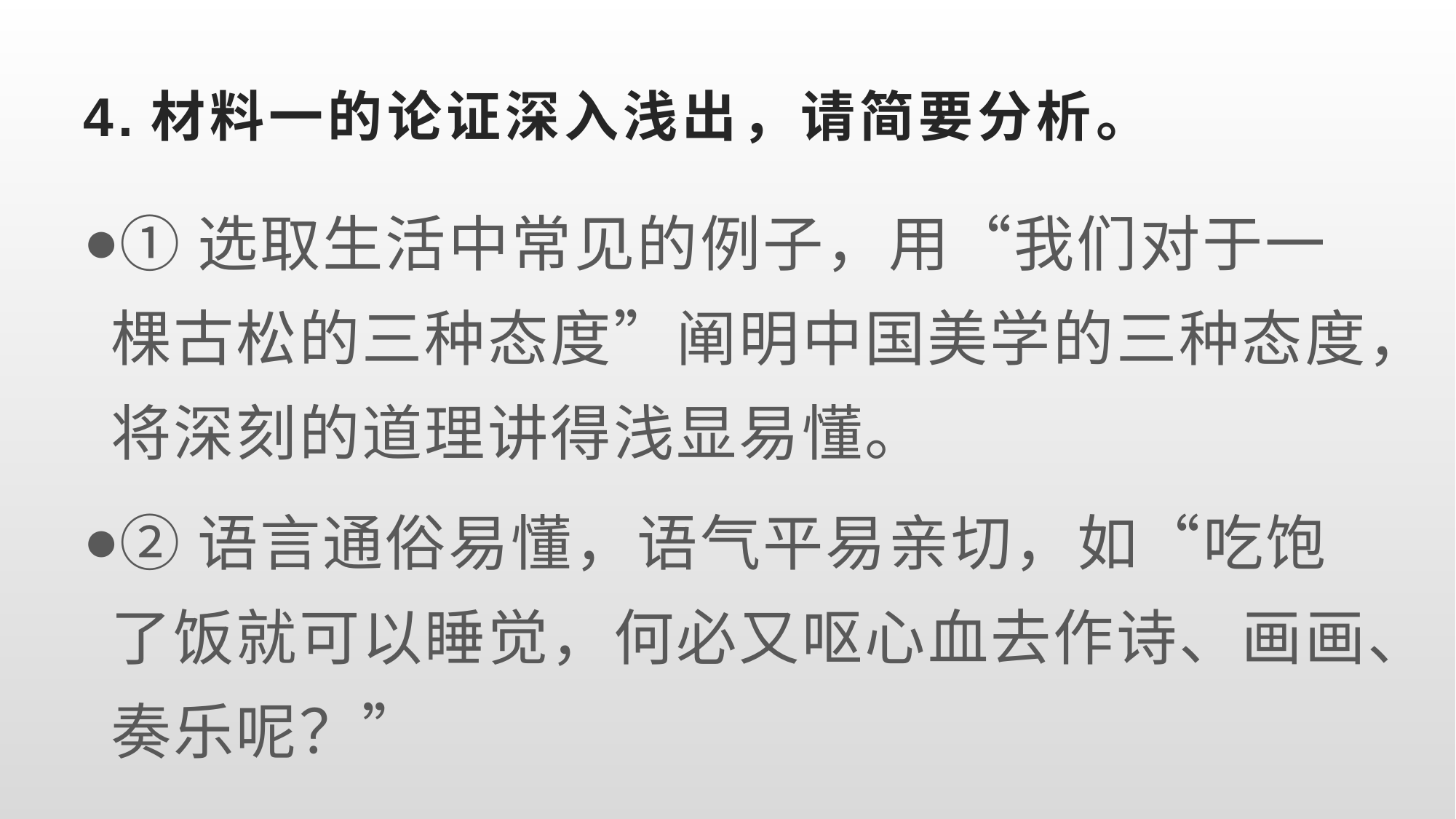

# 4.材料一的论证深入浅出，请简要分析。
①选取生活中常见的例子，用“我们对于一棵古松的三种态度”阐明中国美学的三种态度，将深刻的道理讲得浅显易懂。
②语言通俗易懂，语气平易亲切，如“吃饱了饭就可以睡觉，何必又呕心血去作诗、画画、奏乐呢？”